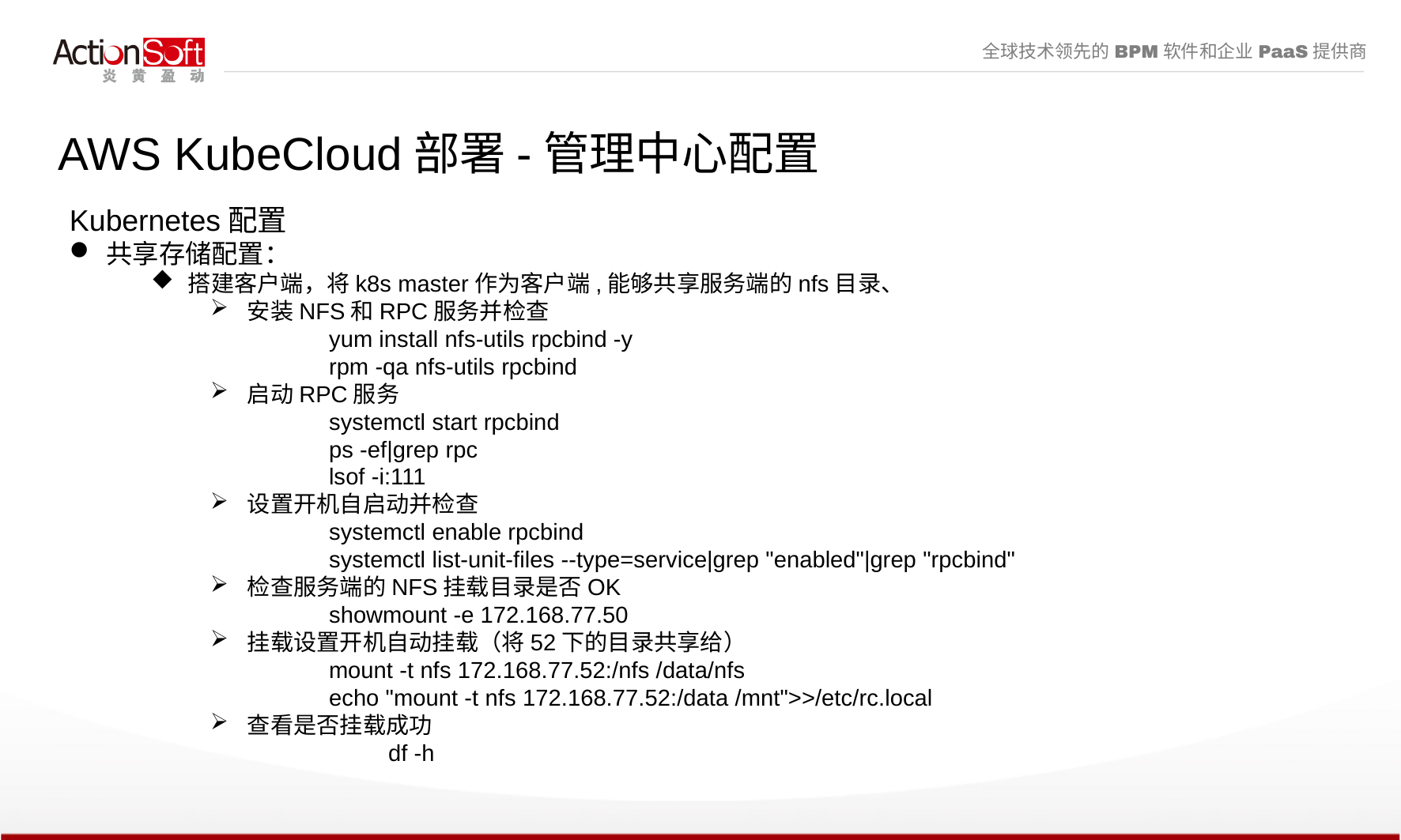

# AWS KubeCloud部署-管理中心配置
Kubernetes配置
共享存储配置：
搭建客户端，将k8s master作为客户端,能够共享服务端的nfs目录、
安装NFS和RPC服务并检查
	yum install nfs-utils rpcbind -y
	rpm -qa nfs-utils rpcbind
启动RPC服务
	systemctl start rpcbind
	ps -ef|grep rpc
	lsof -i:111
设置开机自启动并检查
	systemctl enable rpcbind
	systemctl list-unit-files --type=service|grep "enabled"|grep "rpcbind"
检查服务端的NFS挂载目录是否OK
	showmount -e 172.168.77.50
挂载设置开机自动挂载（将52下的目录共享给）
	mount -t nfs 172.168.77.52:/nfs /data/nfs
	echo "mount -t nfs 172.168.77.52:/data /mnt">>/etc/rc.local
查看是否挂载成功
		df -h
20